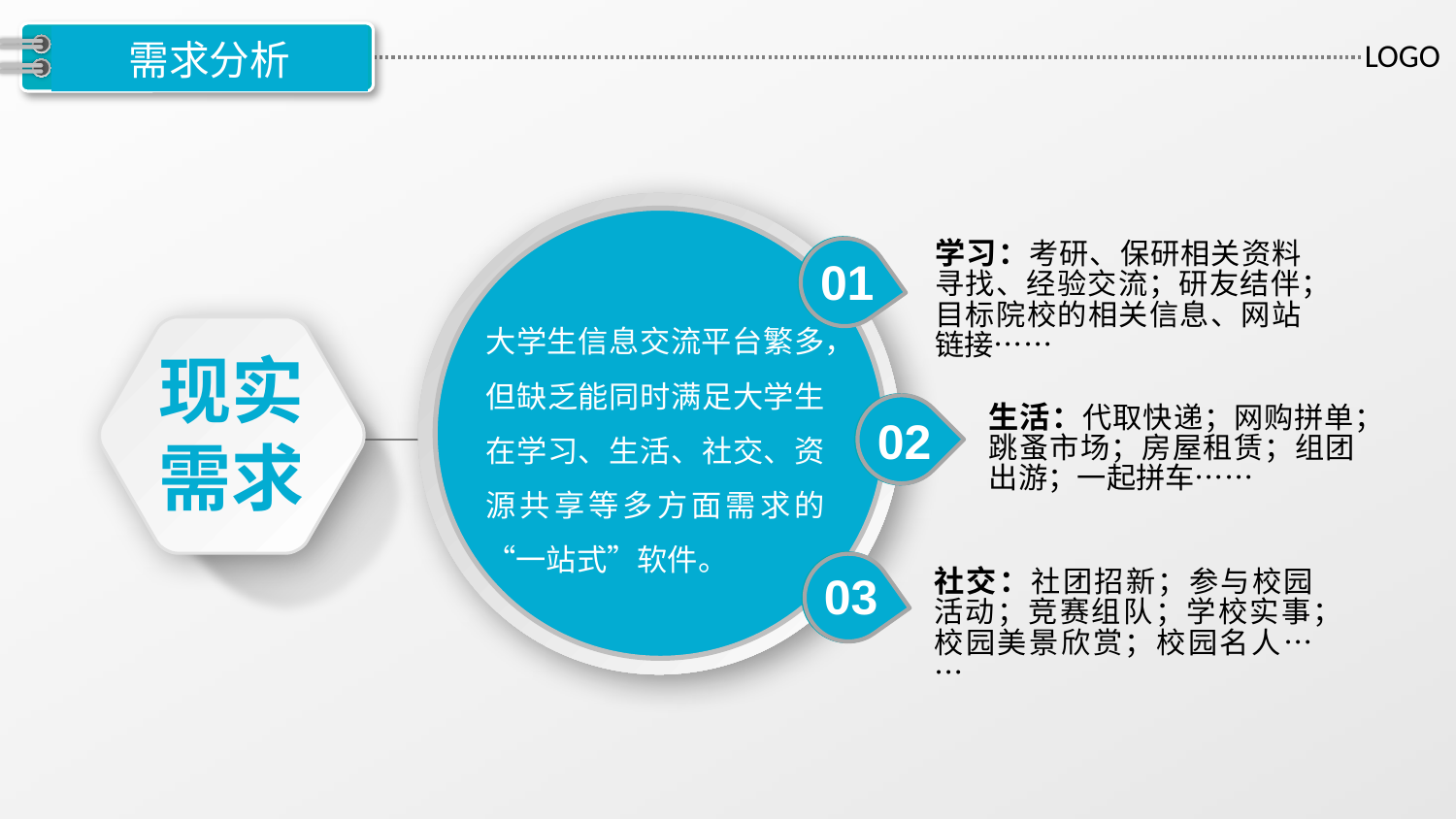

# 需求分析

学习：考研、保研相关资料寻找、经验交流；研友结伴；目标院校的相关信息、网站链接……
01
大学生信息交流平台繁多，但缺乏能同时满足大学生在学习、生活、社交、资源共享等多方面需求的“一站式”软件。

现实
需求

生活：代取快递；网购拼单；跳蚤市场；房屋租赁；组团出游；一起拼车……
02

03
社交：社团招新；参与校园活动；竞赛组队；学校实事；校园美景欣赏；校园名人……